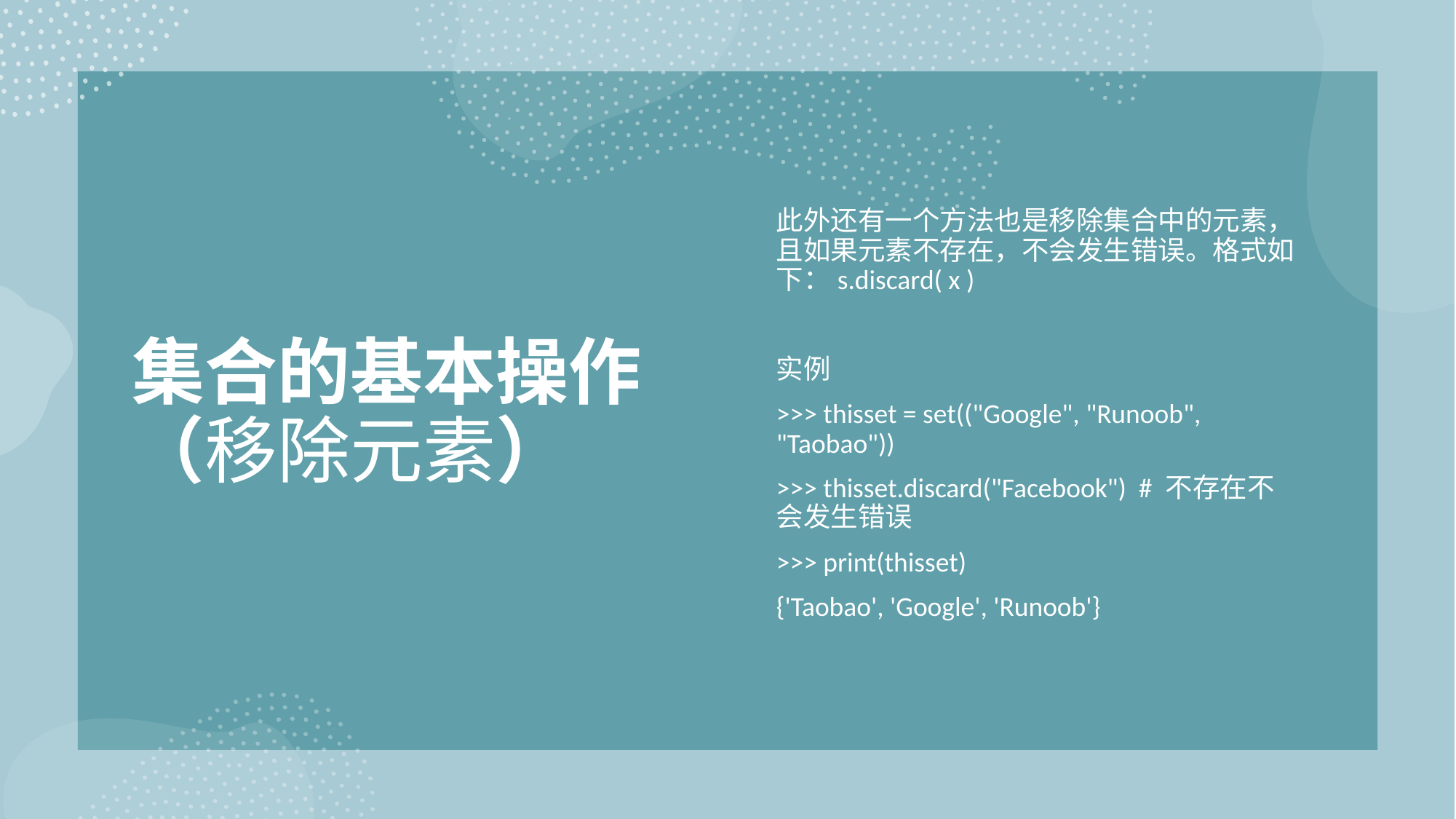

# 集合的基本操作（移除元素）
此外还有一个方法也是移除集合中的元素，且如果元素不存在，不会发生错误。格式如下：s.discard( x )

实例
>>> thisset = set(("Google", "Runoob", "Taobao"))
>>> thisset.discard("Facebook")  # 不存在不会发生错误
>>> print(thisset)
{'Taobao', 'Google', 'Runoob'}